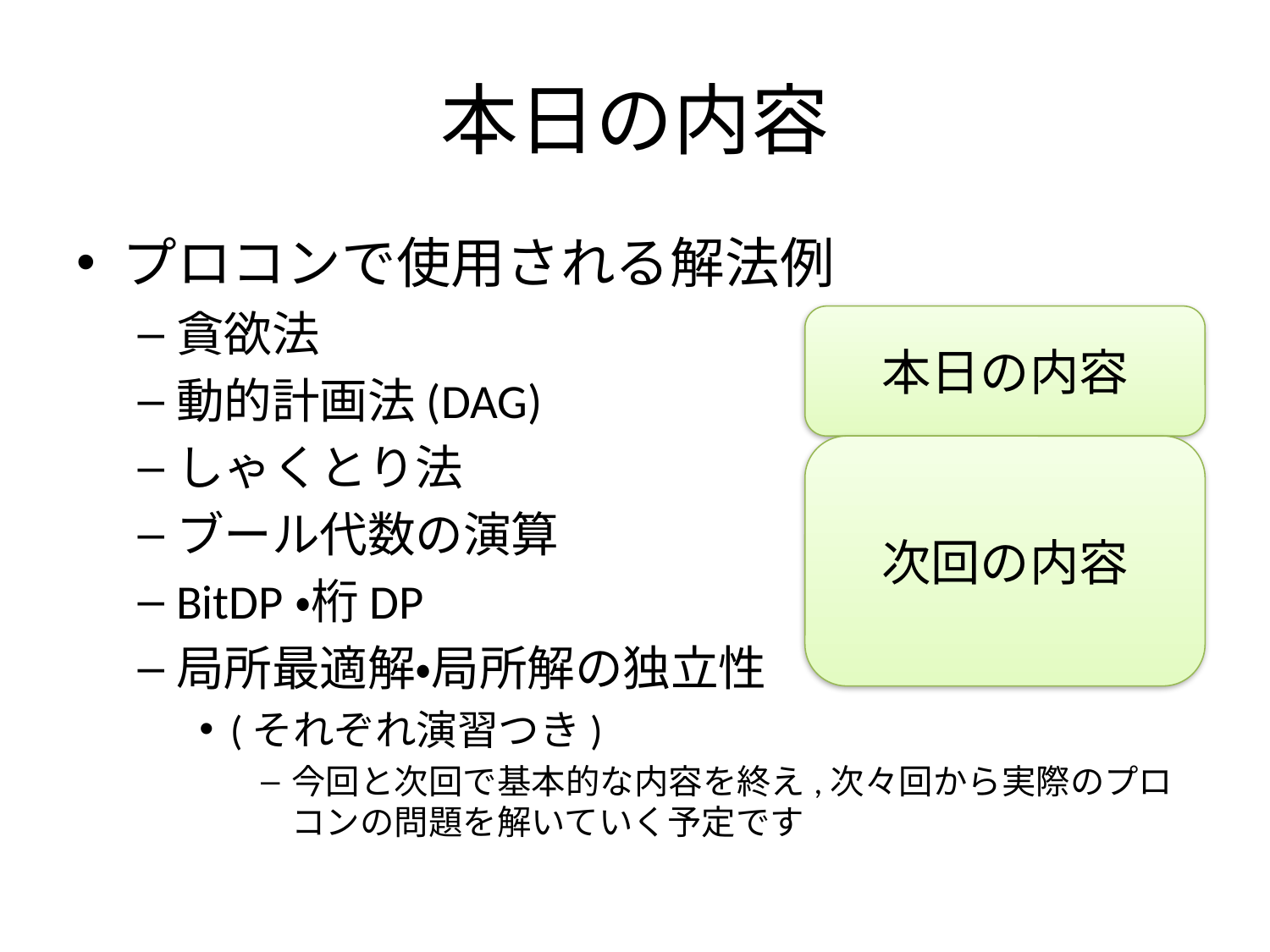

# 本日の内容
プロコンで使用される解法例
貪欲法
動的計画法(DAG)
しゃくとり法
ブール代数の演算
BitDP・桁DP
局所最適解・局所解の独立性
(それぞれ演習つき)
今回と次回で基本的な内容を終え,次々回から実際のプロコンの問題を解いていく予定です
本日の内容
次回の内容